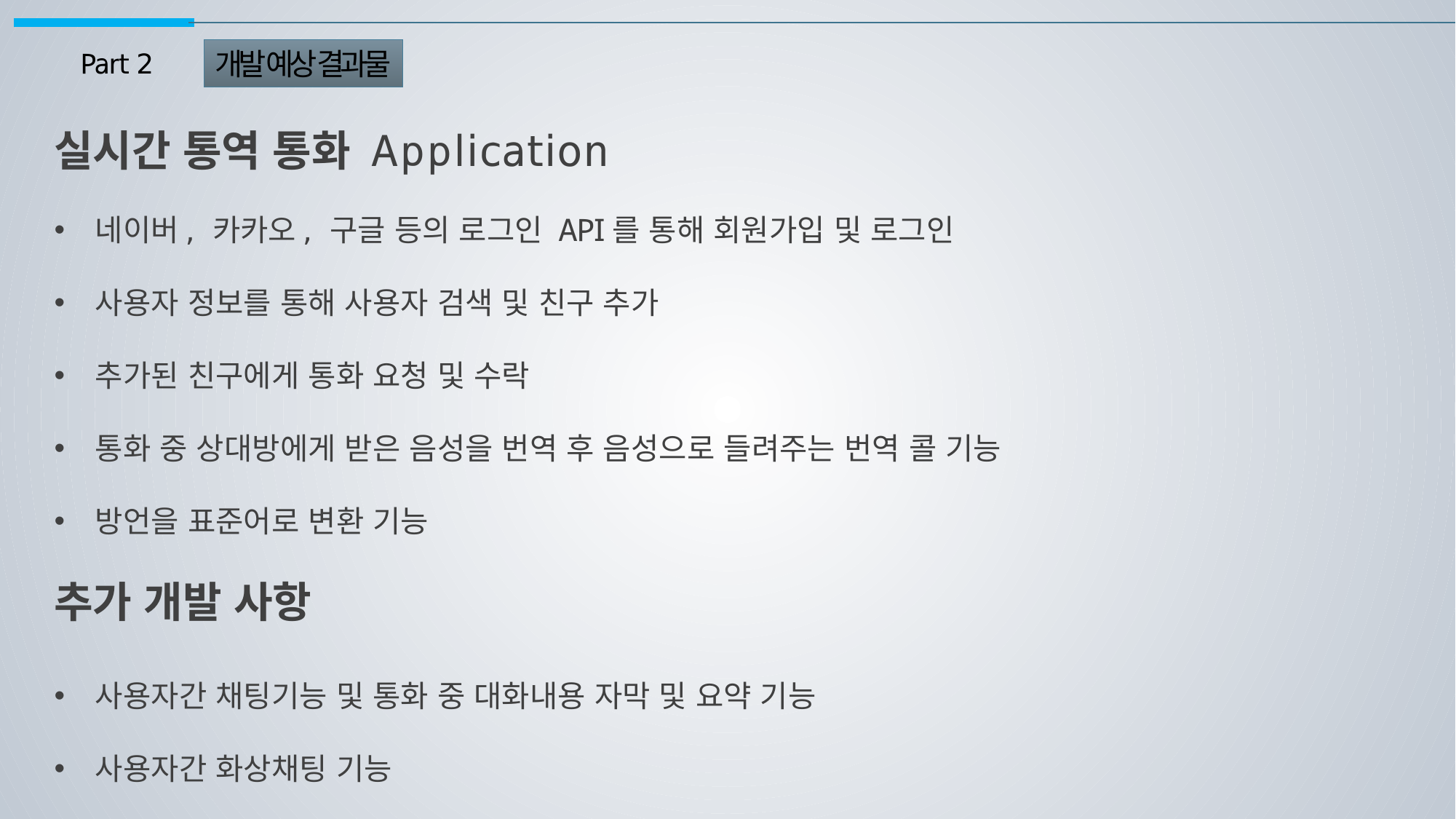

개발 예상 결과물
Part 2
실시간 통역 통화 Application

네이버, 카카오, 구글 등의 로그인 API를 통해 회원가입 및 로그인

사용자 정보를 통해 사용자 검색 및 친구 추가

추가된 친구에게 통화 요청 및 수락

통화 중 상대방에게 받은 음성을 번역 후 음성으로 들려주는 번역 콜 기능

방언을 표준어로 변환 기능

추가 개발 사항

사용자간 채팅기능 및 통화 중 대화내용 자막 및 요약 기능

사용자간 화상채팅 기능